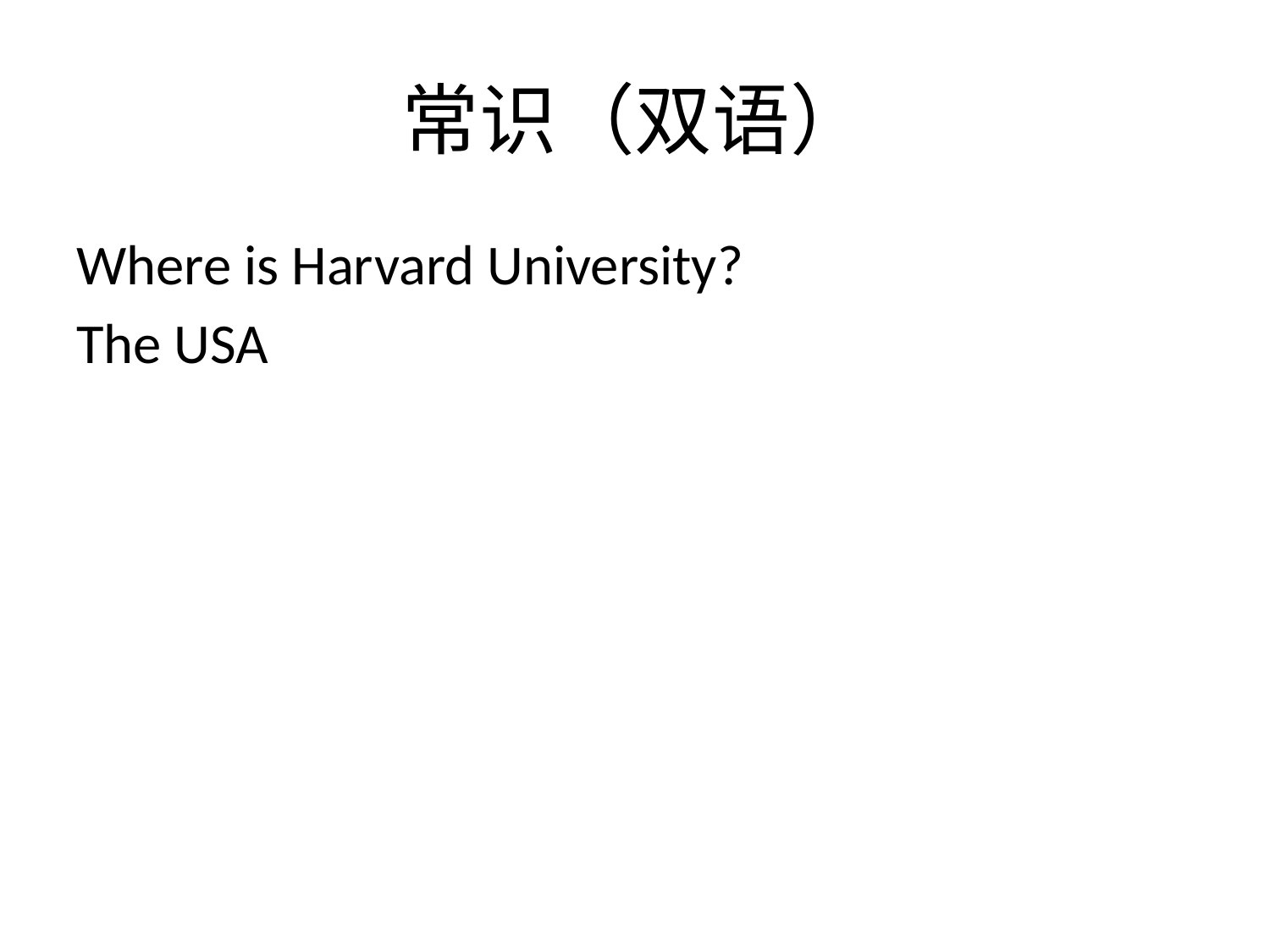

# 常识（双语）
Where is Harvard University?
The USA